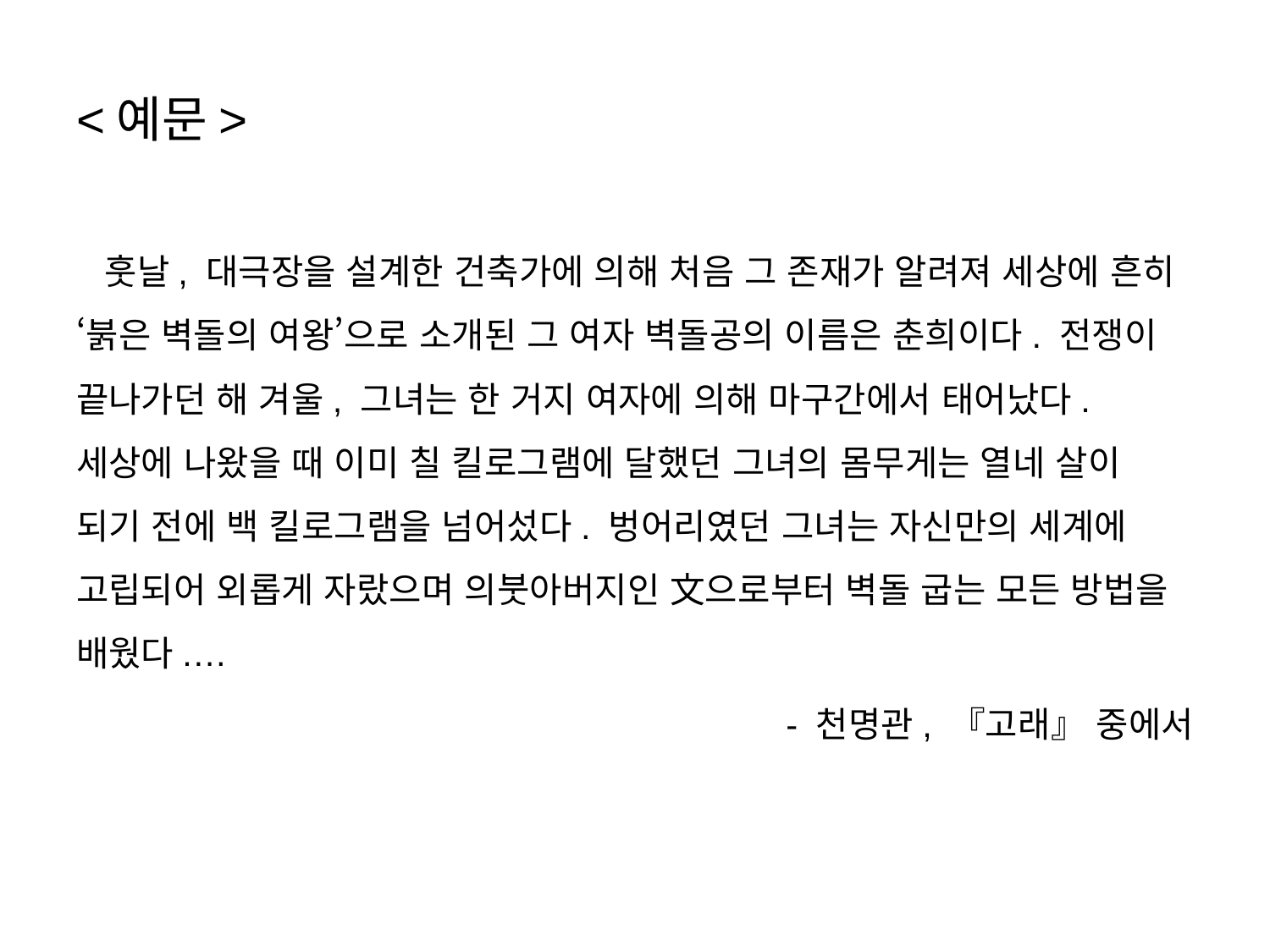

# <예문>
  훗날, 대극장을 설계한 건축가에 의해 처음 그 존재가 알려져 세상에 흔히 ‘붉은 벽돌의 여왕’으로 소개된 그 여자 벽돌공의 이름은 춘희이다. 전쟁이 끝나가던 해 겨울, 그녀는 한 거지 여자에 의해 마구간에서 태어났다. 세상에 나왔을 때 이미 칠 킬로그램에 달했던 그녀의 몸무게는 열네 살이 되기 전에 백 킬로그램을 넘어섰다. 벙어리였던 그녀는 자신만의 세계에 고립되어 외롭게 자랐으며 의붓아버지인 文으로부터 벽돌 굽는 모든 방법을 배웠다.…
- 천명관, 『고래』 중에서